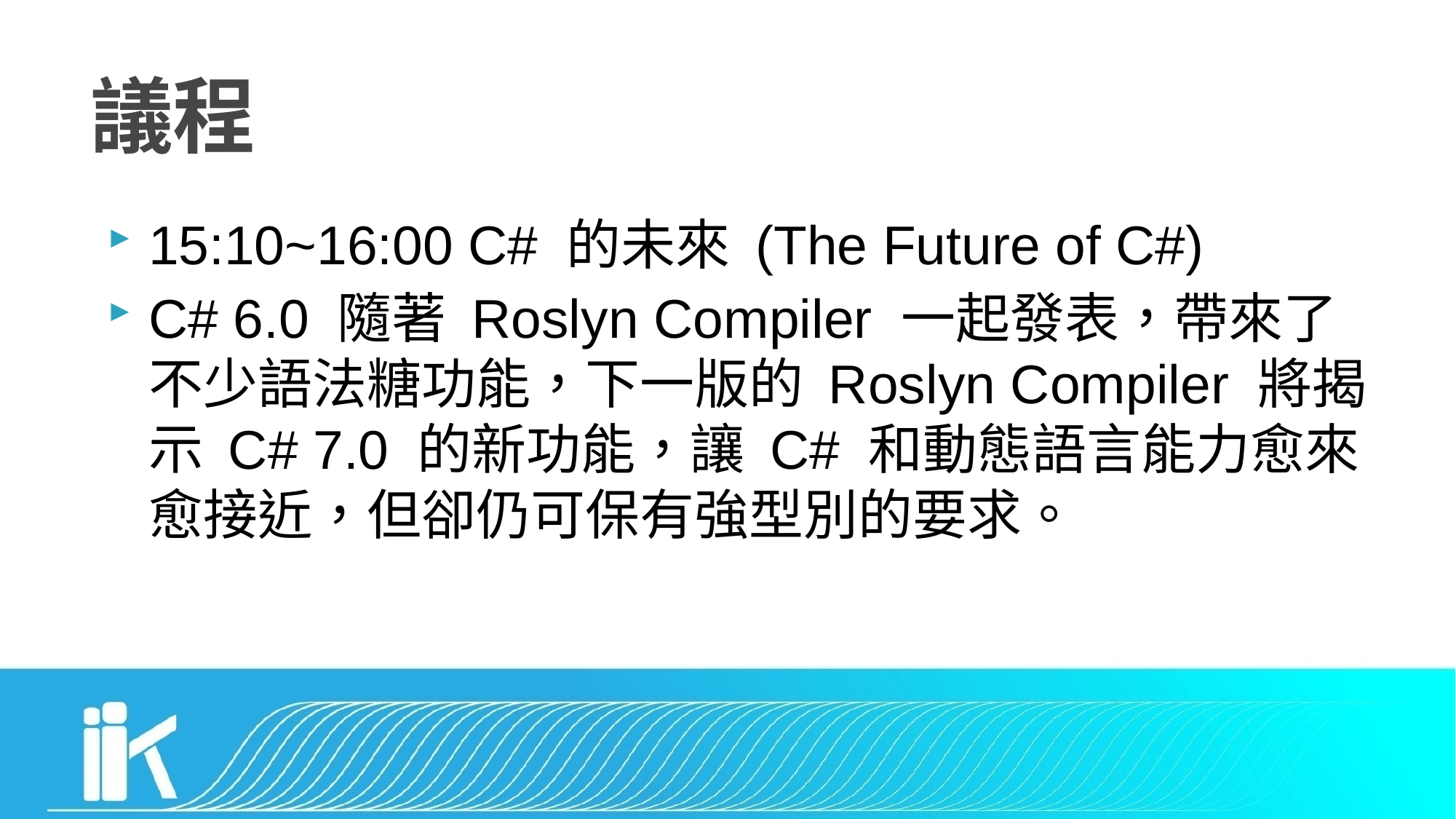

# 議程
15:10~16:00 C# 的未來 (The Future of C#)
C# 6.0 隨著 Roslyn Compiler 一起發表，帶來了不少語法糖功能，下一版的 Roslyn Compiler 將揭示 C# 7.0 的新功能，讓 C# 和動態語言能力愈來愈接近，但卻仍可保有強型別的要求。